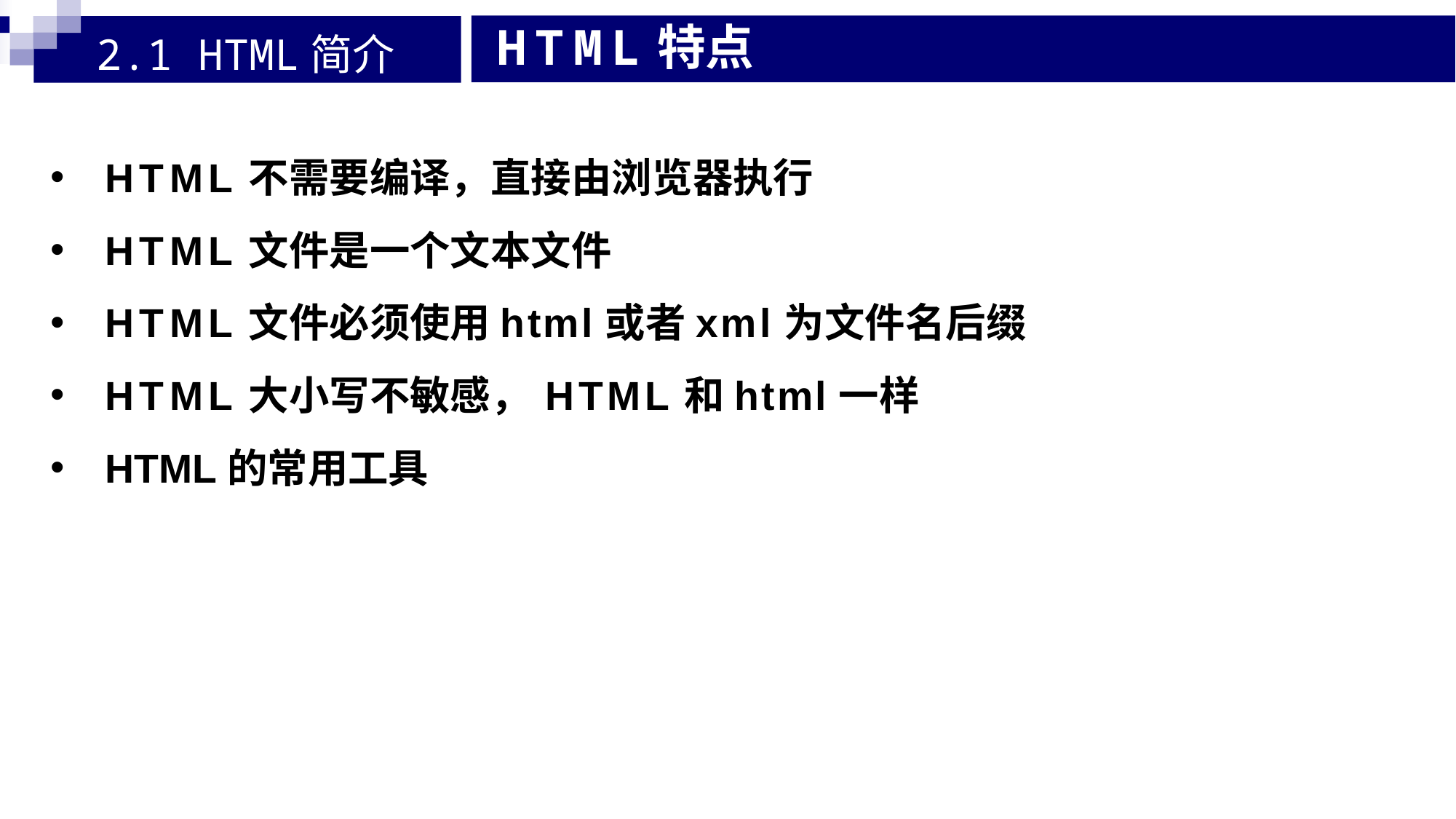

# HTML特点
2.1 HTML简介
HTML不需要编译，直接由浏览器执行
HTML文件是一个文本文件
HTML文件必须使用html或者xml为文件名后缀
HTML大小写不敏感，HTML和html一样
HTML的常用工具